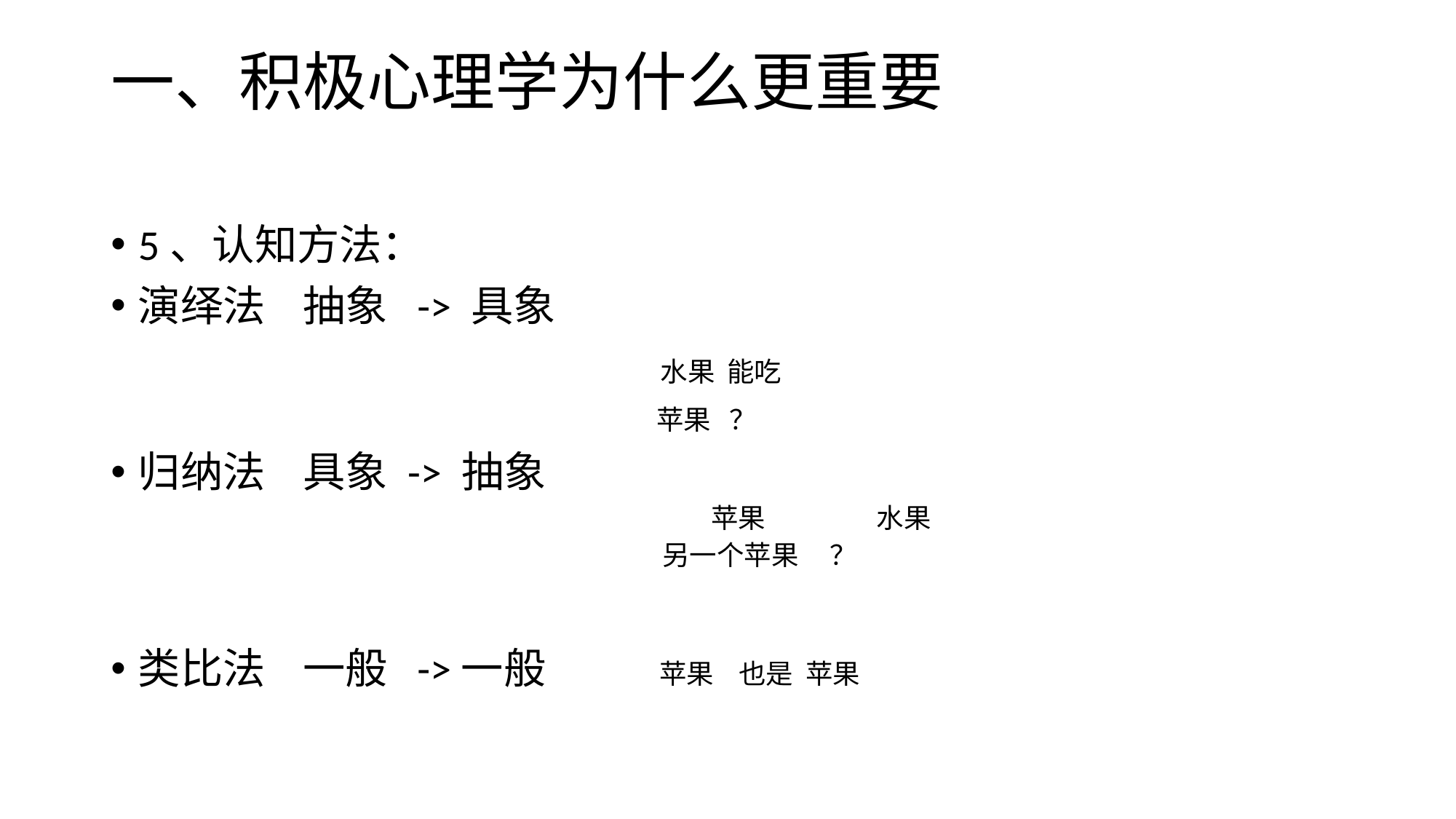

# 一、积极心理学为什么更重要
5、认知方法：
演绎法    抽象  -> 具象
                                                         水果  能吃
                                                         		苹果   ？
归纳法    具象 -> 抽象
			苹果                  水果
                                            另一个苹果     ？

类比法    一般  ->一般            苹果    也是  苹果